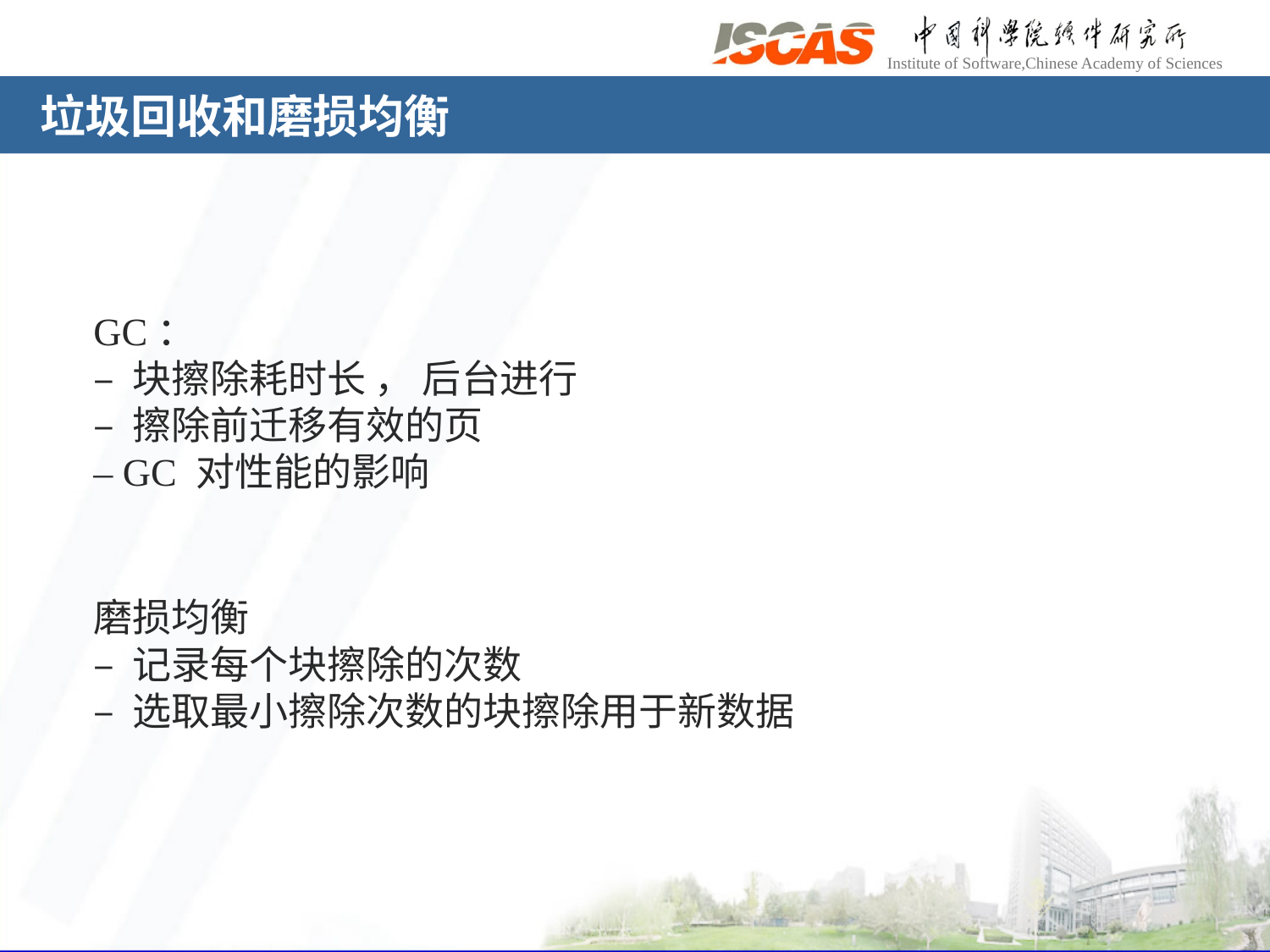

# 垃圾回收和磨损均衡
GC：
– 块擦除耗时长 ， 后台进行
– 擦除前迁移有效的页
– GC 对性能的影响
磨损均衡
– 记录每个块擦除的次数
– 选取最小擦除次数的块擦除用于新数据